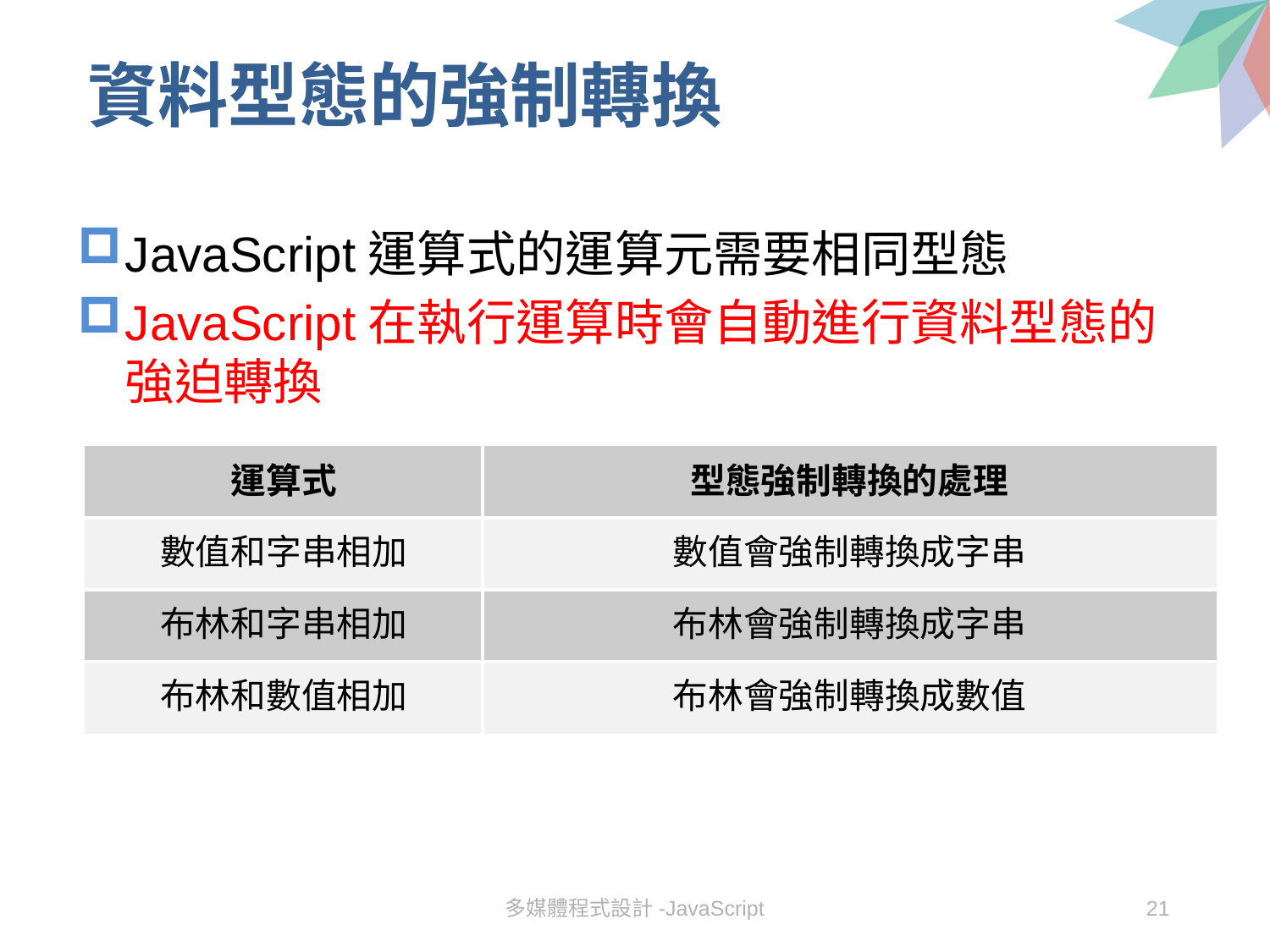

# 資料型態的強制轉換
JavaScript運算式的運算元需要相同型態
JavaScript在執行運算時會自動進行資料型態的強迫轉換
| 運算式 | 型態強制轉換的處理 |
| --- | --- |
| 數值和字串相加 | 數值會強制轉換成字串 |
| 布林和字串相加 | 布林會強制轉換成字串 |
| 布林和數值相加 | 布林會強制轉換成數值 |
多媒體程式設計-JavaScript
21